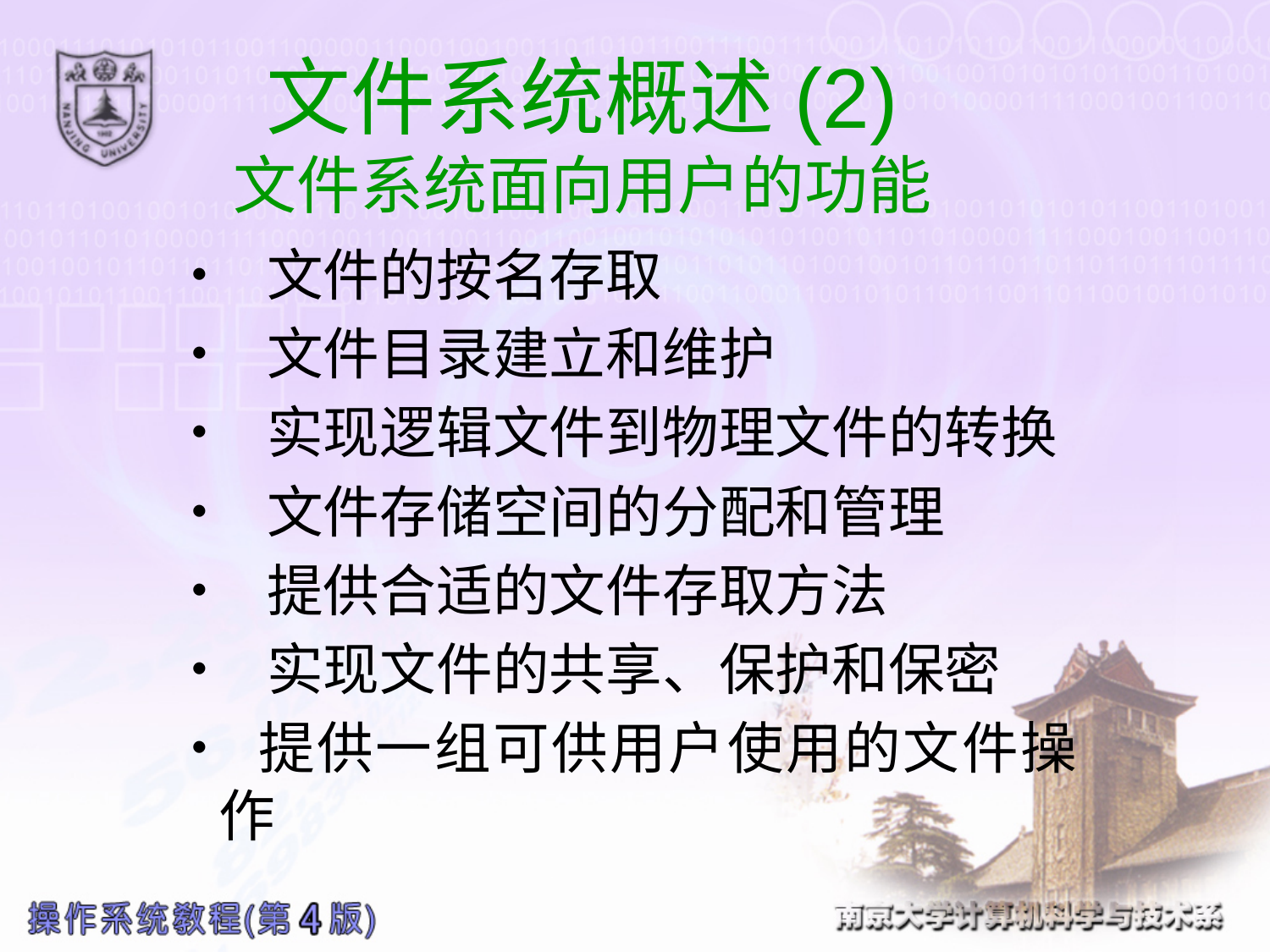

# 文件系统概述(2) 文件系统面向用户的功能
•  文件的按名存取
•  文件目录建立和维护
•  实现逻辑文件到物理文件的转换
•  文件存储空间的分配和管理
•  提供合适的文件存取方法
•  实现文件的共享、保护和保密
• 提供一组可供用户使用的文件操作